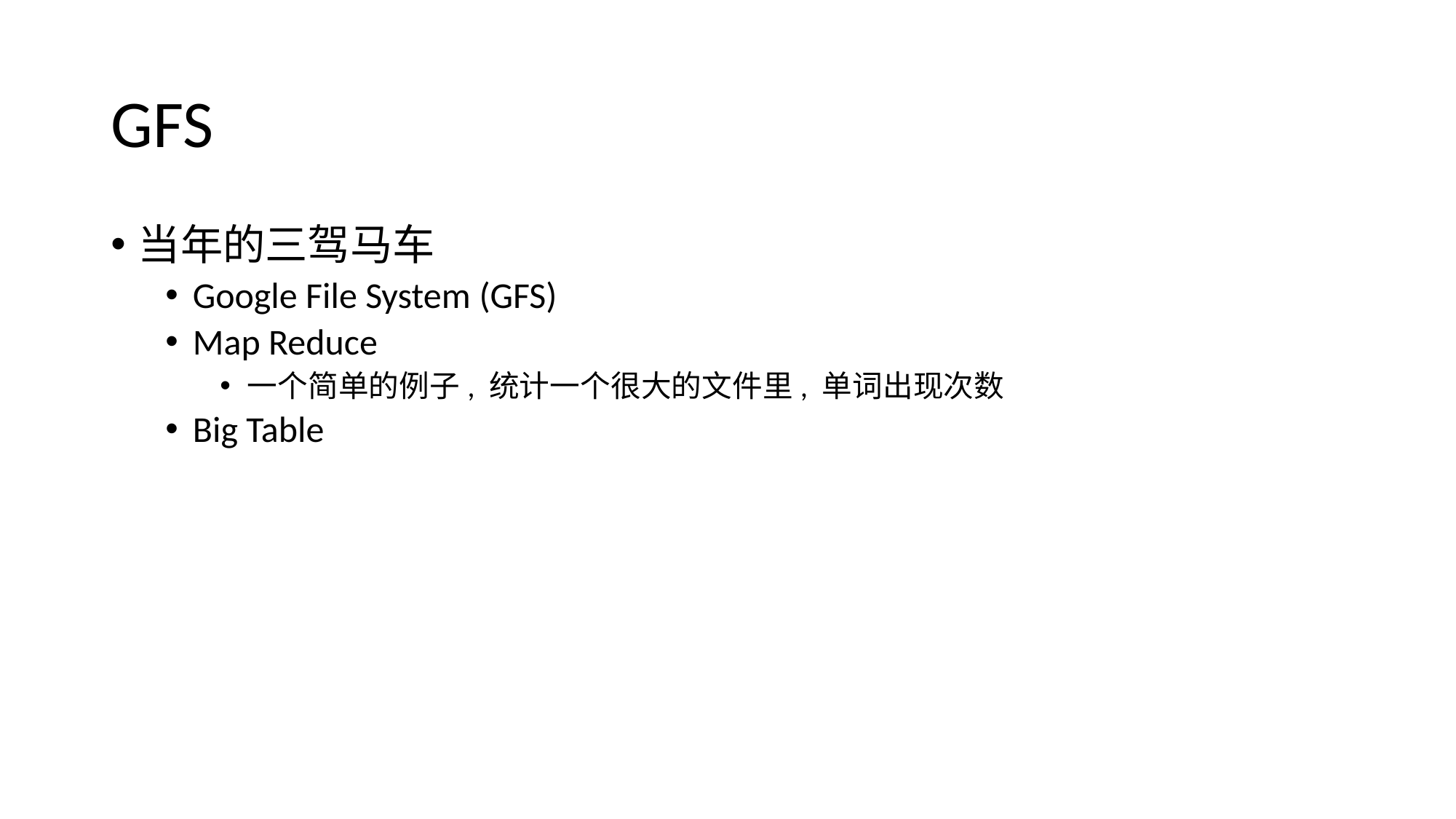

# GFS
当年的三驾马车
Google File System (GFS)
Map Reduce
一个简单的例子, 统计一个很大的文件里, 单词出现次数
Big Table